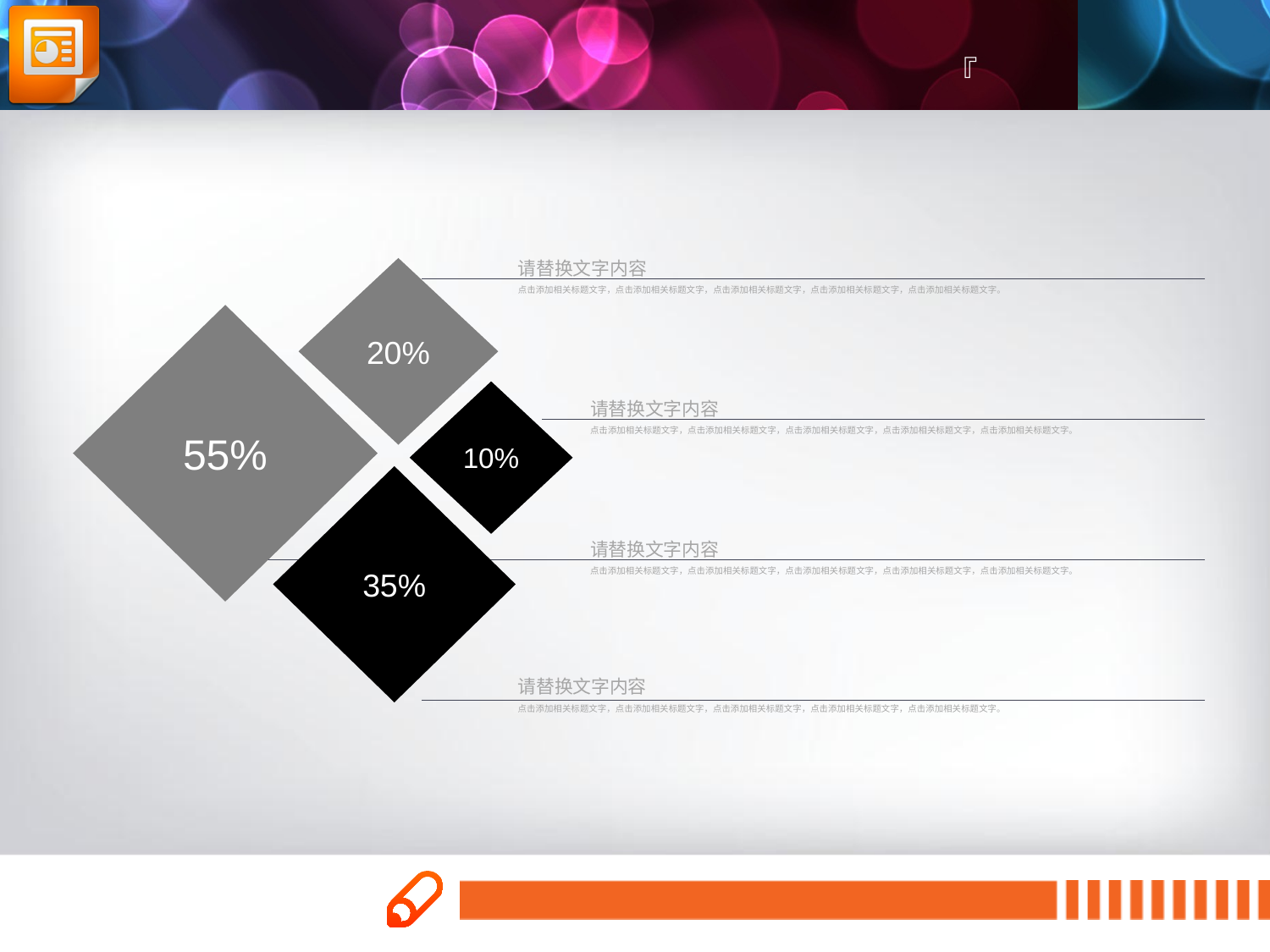

请替换文字内容
点击添加相关标题文字，点击添加相关标题文字，点击添加相关标题文字，点击添加相关标题文字，点击添加相关标题文字。
20%
55%
10%
请替换文字内容
点击添加相关标题文字，点击添加相关标题文字，点击添加相关标题文字，点击添加相关标题文字，点击添加相关标题文字。
35%
请替换文字内容
点击添加相关标题文字，点击添加相关标题文字，点击添加相关标题文字，点击添加相关标题文字，点击添加相关标题文字。
请替换文字内容
点击添加相关标题文字，点击添加相关标题文字，点击添加相关标题文字，点击添加相关标题文字，点击添加相关标题文字。